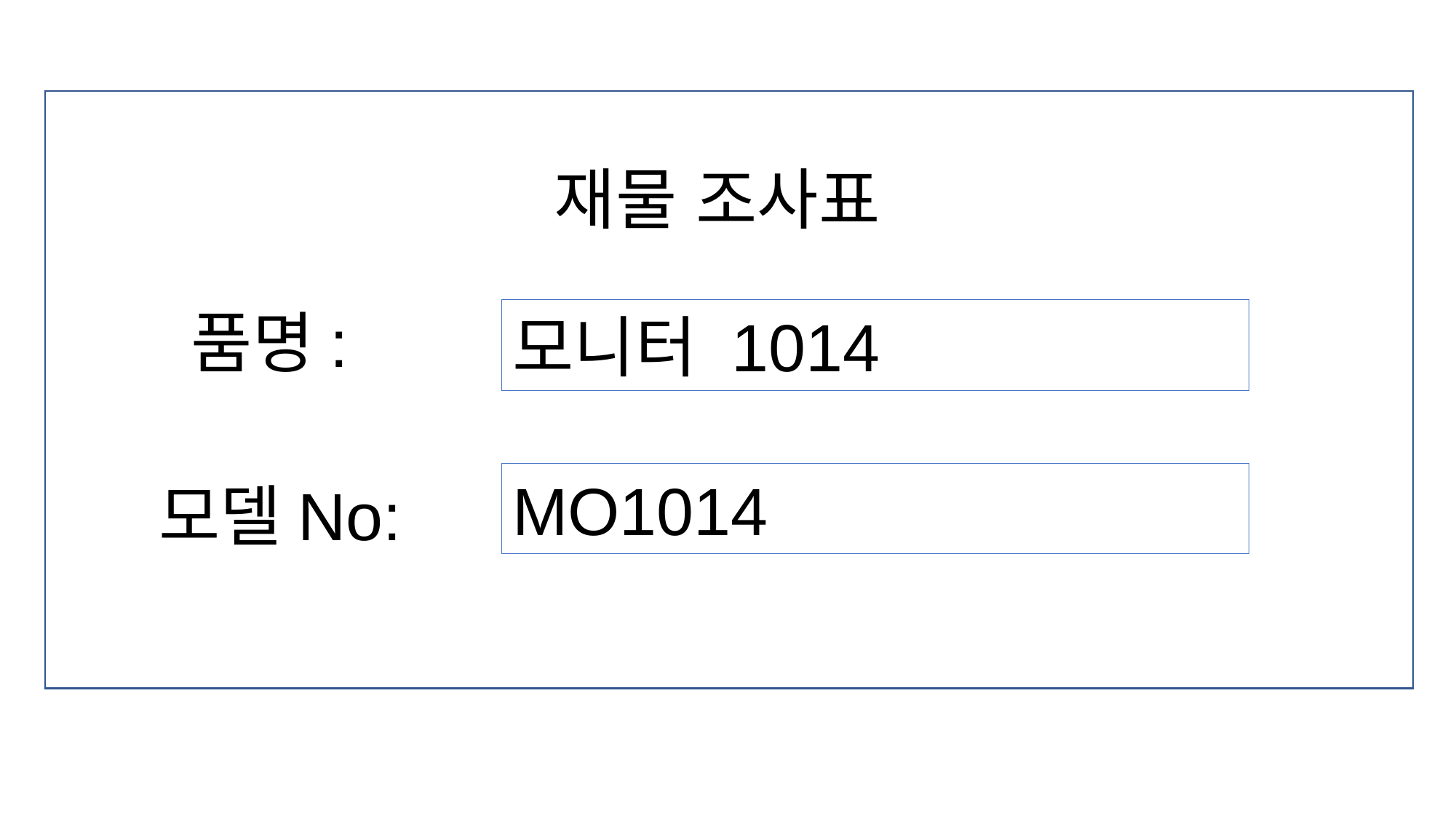

재물 조사표
품명:
모니터 1014
MO1014
모델No: